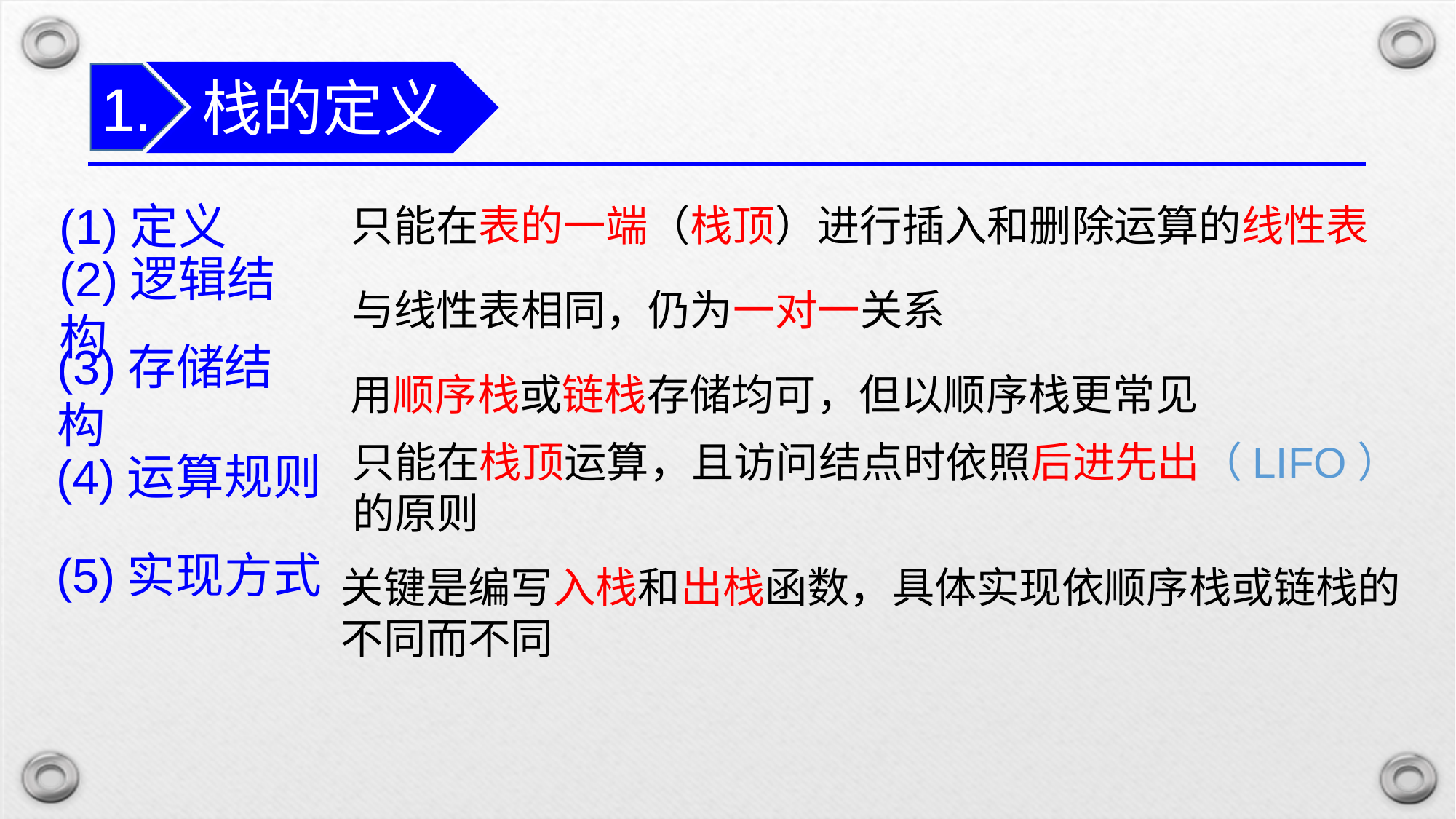

栈的定义

1.
(1)定义
只能在表的一端（栈顶）进行插入和删除运算的线性表
(2)逻辑结构
与线性表相同，仍为一对一关系
(3)存储结构
用顺序栈或链栈存储均可，但以顺序栈更常见
只能在栈顶运算，且访问结点时依照后进先出（LIFO）的原则
(4)运算规则
(5)实现方式
关键是编写入栈和出栈函数，具体实现依顺序栈或链栈的不同而不同